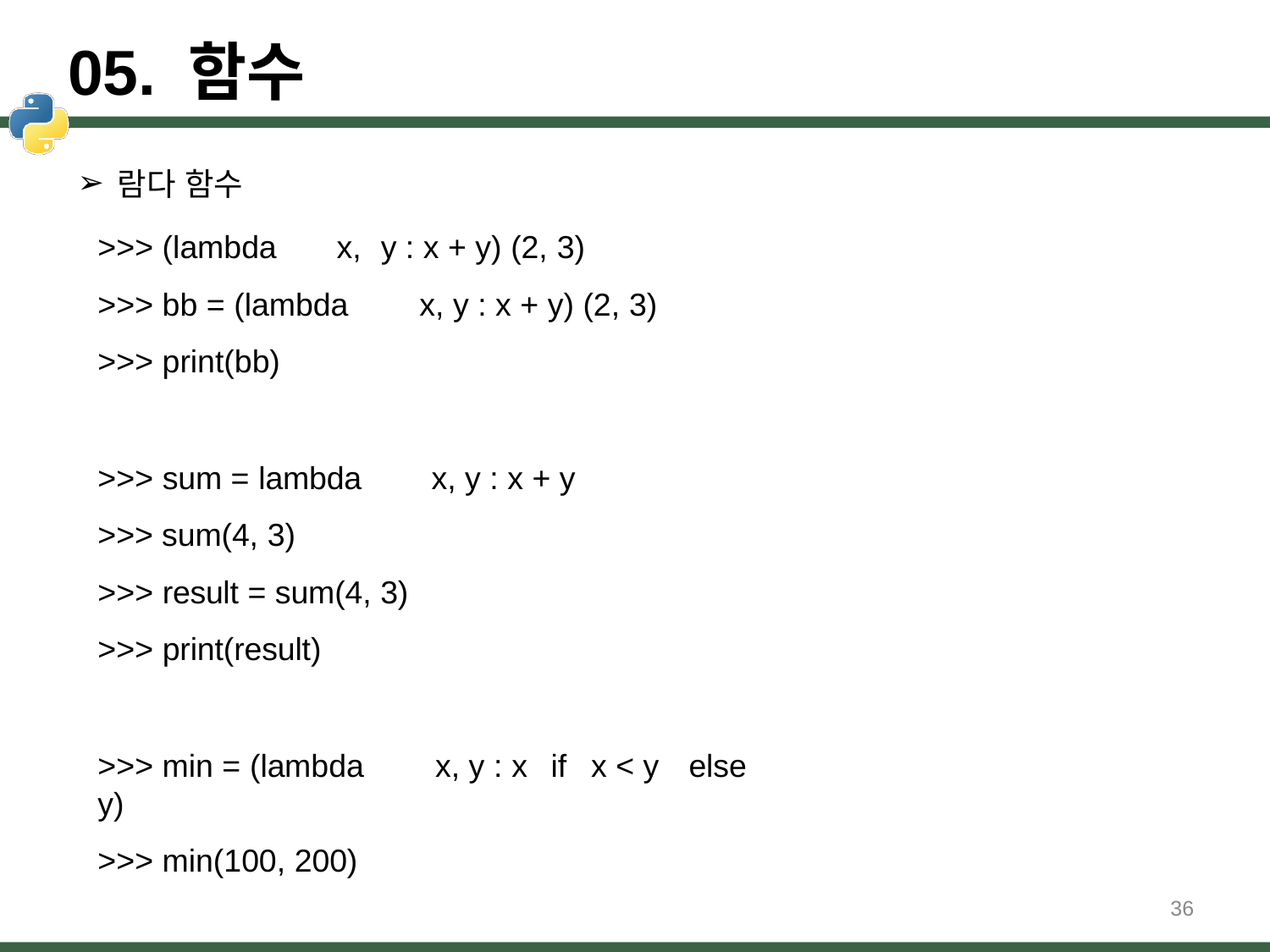

# 05. 함수

람다 함수
>>> (lambda	x,	y : x + y) (2, 3)
>>> bb = (lambda	x, y : x + y) (2, 3)
>>> print(bb)

>>> sum = lambda	x, y : x + y
>>> sum(4, 3)
>>> result = sum(4, 3)
>>> print(result)

>>> min = (lambda	x, y : x	if	x < y	else	y)
>>> min(100, 200)
36